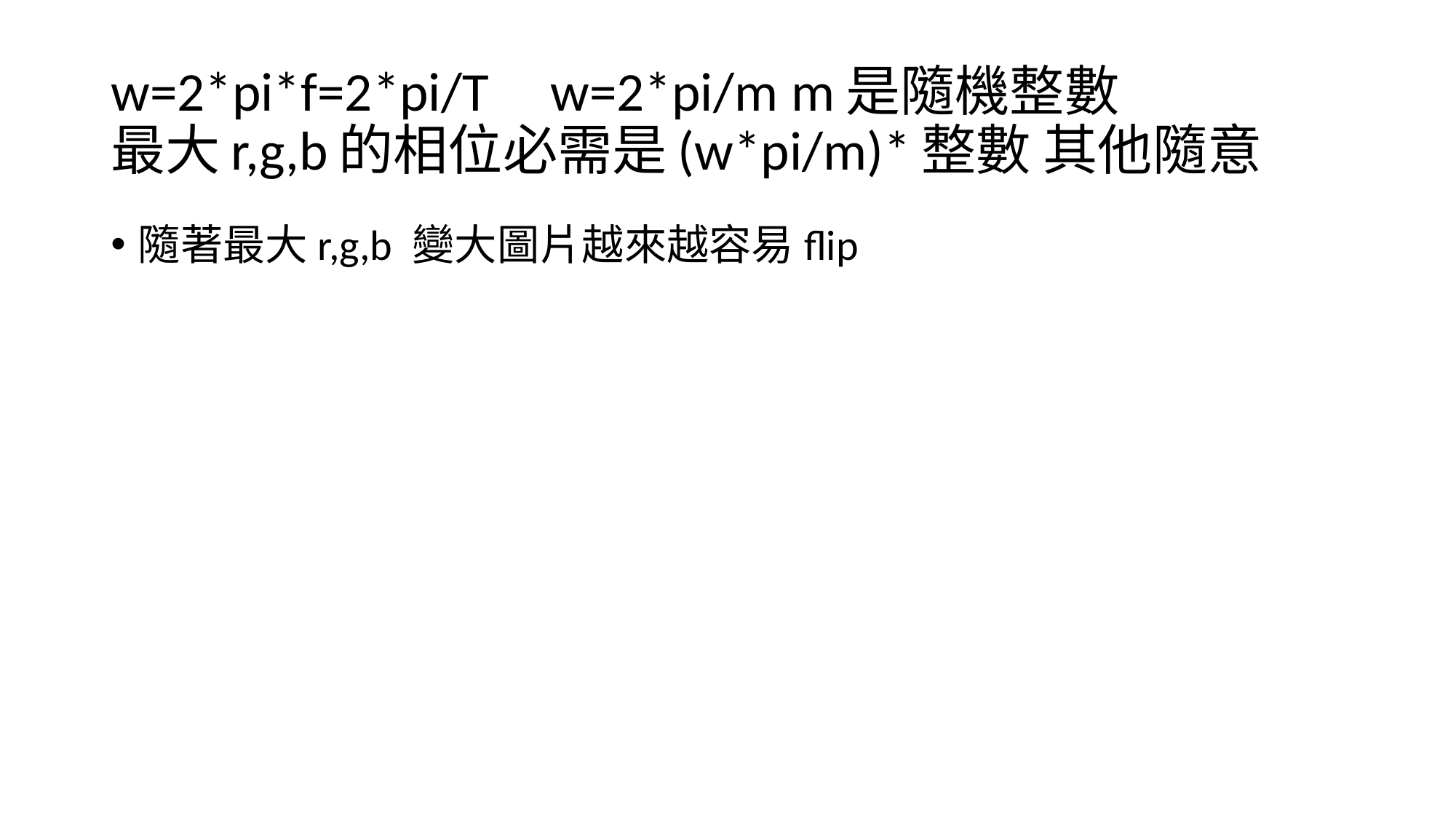

# w=2*pi*f=2*pi/T     w=2*pi/m m是隨機整數 最大r,g,b的相位必需是(w*pi/m)*整數 其他隨意
隨著最大r,g,b 變大圖片越來越容易flip